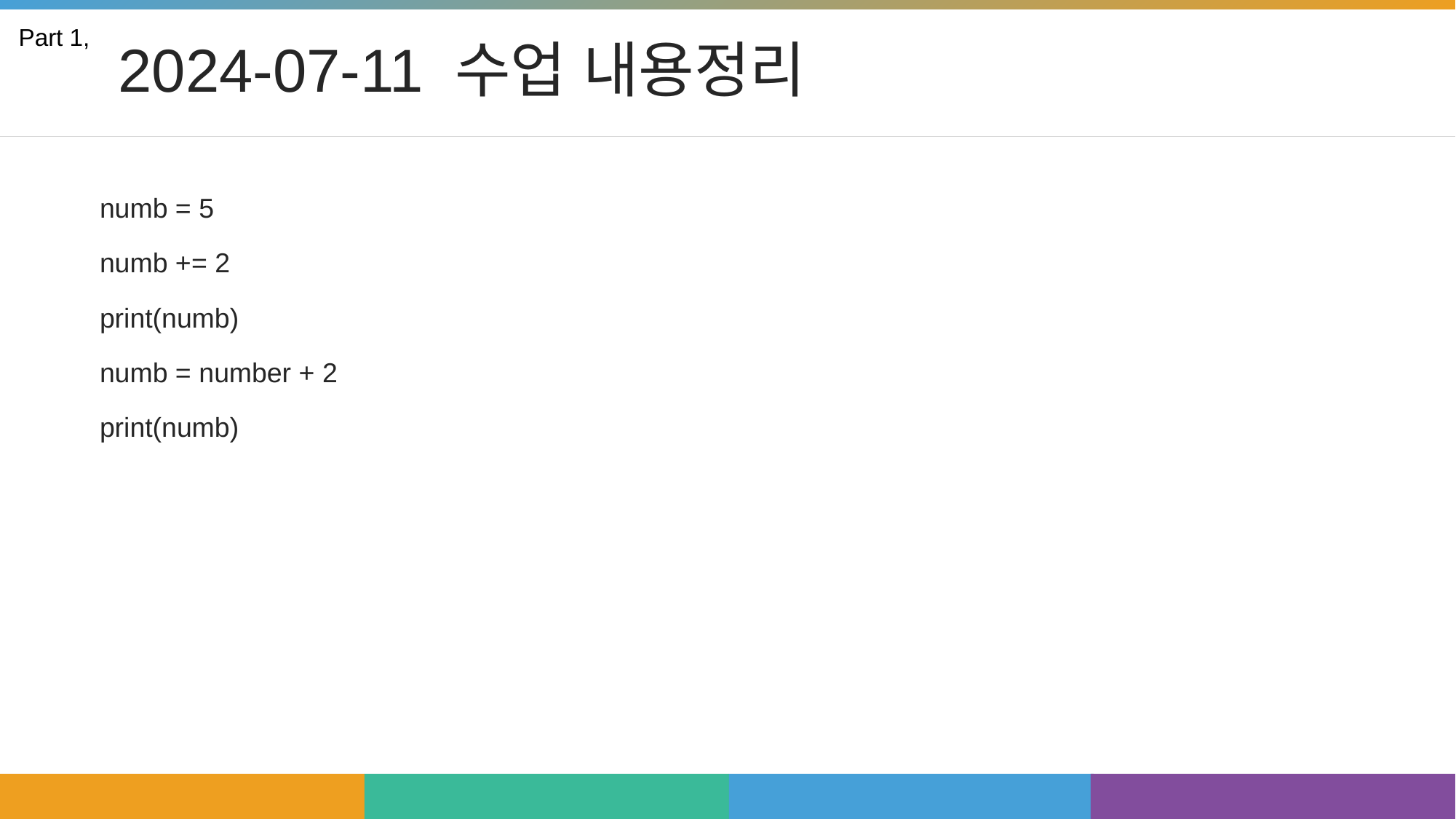

# 2024-07-11 수업 내용정리
Part 1,
numb = 5
numb += 2
print(numb)
numb = number + 2
print(numb)